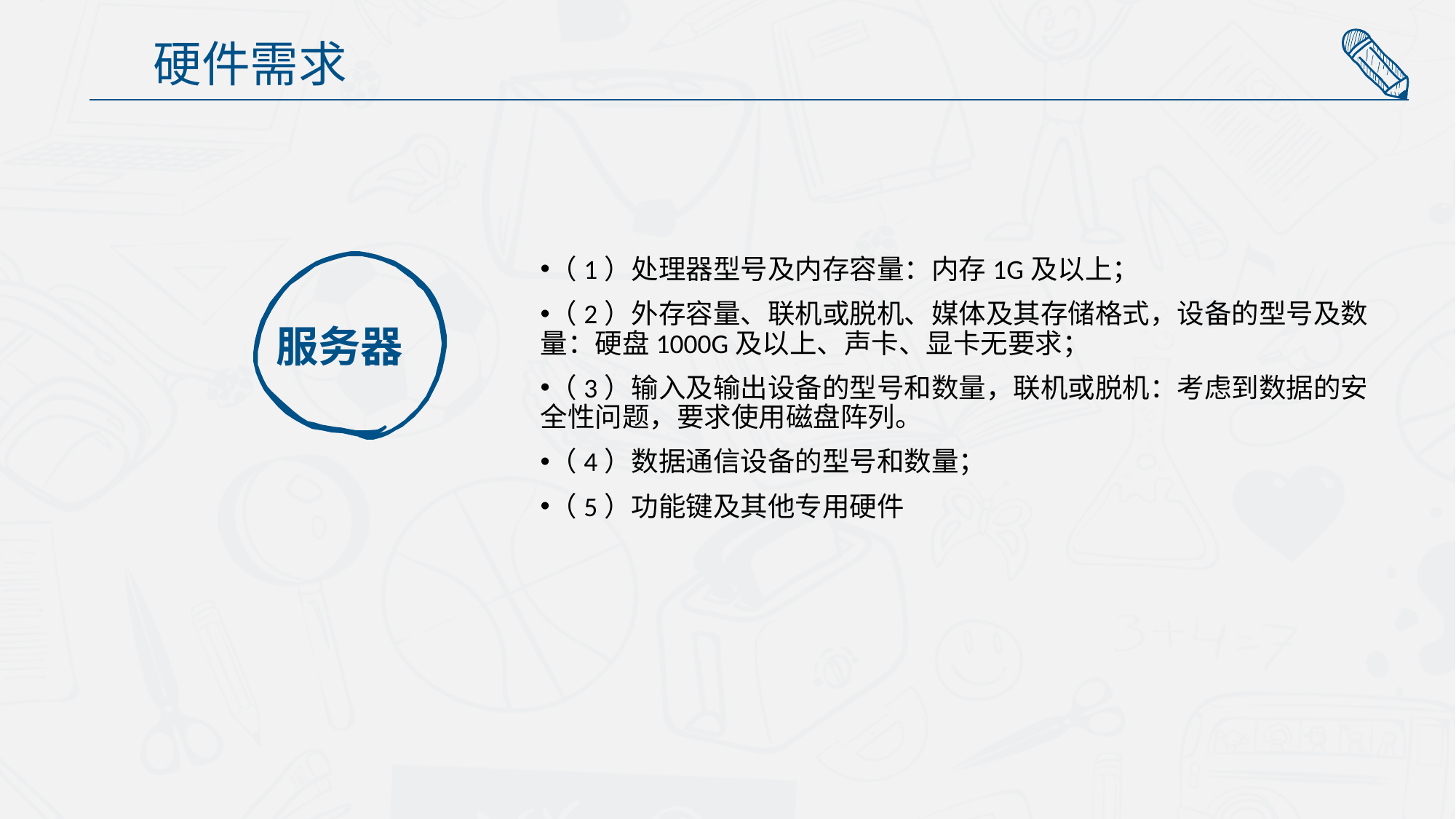

硬件需求

服务器
（1）处理器型号及内存容量：内存1G及以上；
（2）外存容量、联机或脱机、媒体及其存储格式，设备的型号及数量：硬盘1000G及以上、声卡、显卡无要求；
（3）输入及输出设备的型号和数量，联机或脱机：考虑到数据的安全性问题，要求使用磁盘阵列。
（4）数据通信设备的型号和数量；
（5）功能键及其他专用硬件